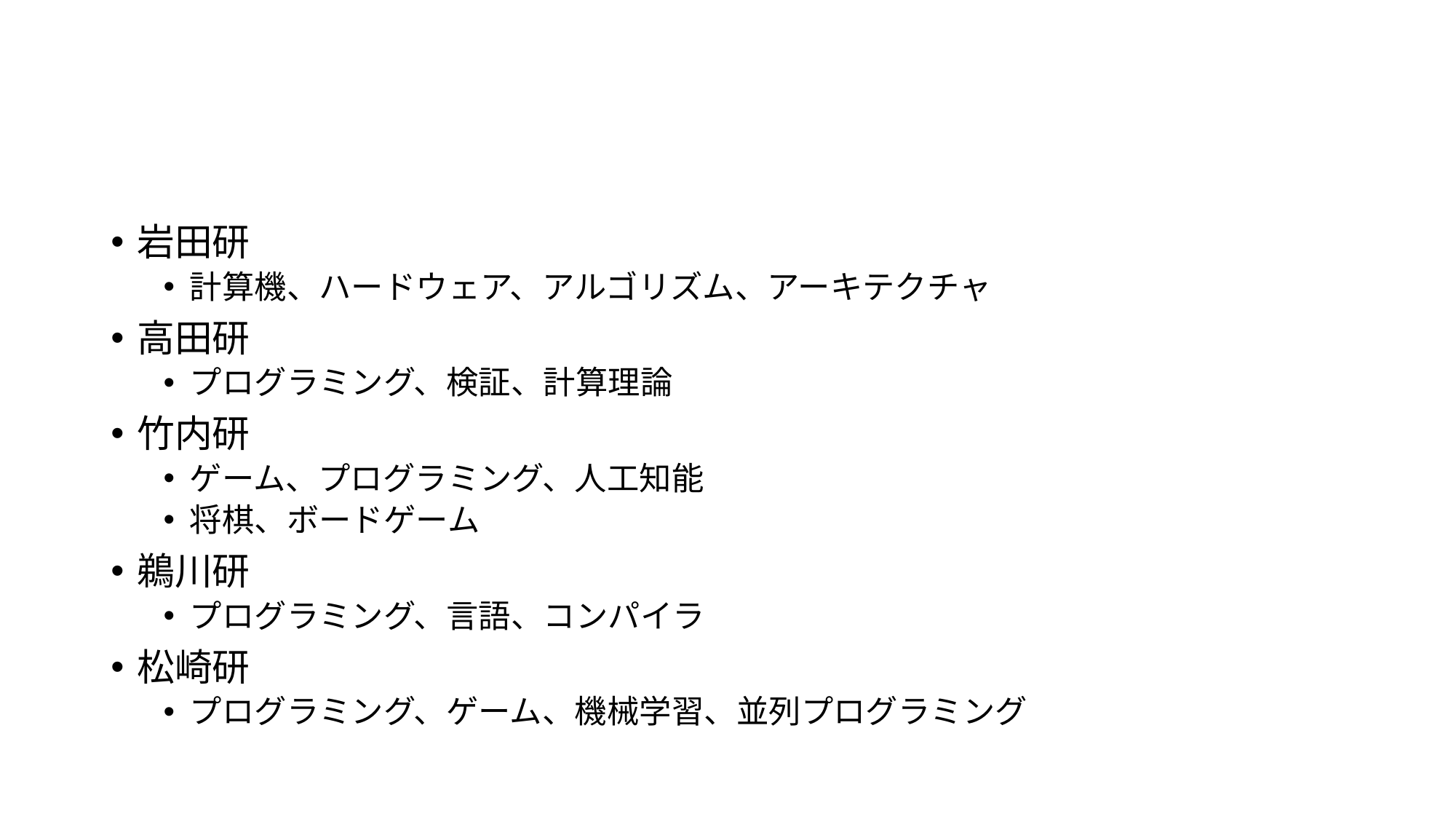

#
岩田研
計算機、ハードウェア、アルゴリズム、アーキテクチャ
高田研
プログラミング、検証、計算理論
竹内研
ゲーム、プログラミング、人工知能
将棋、ボードゲーム
鵜川研
プログラミング、言語、コンパイラ
松崎研
プログラミング、ゲーム、機械学習、並列プログラミング